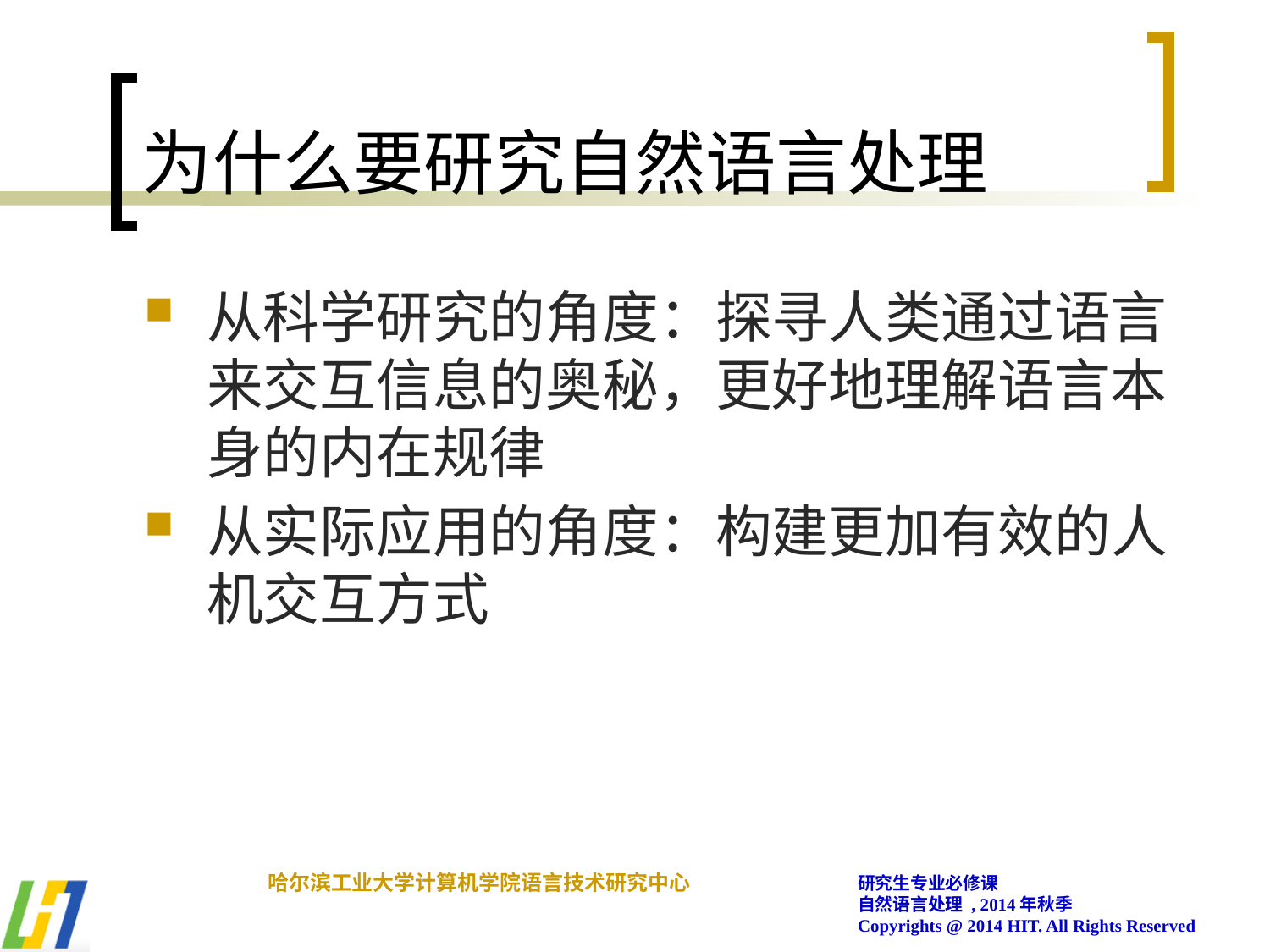

# 为什么要研究自然语言处理
从科学研究的角度：探寻人类通过语言来交互信息的奥秘，更好地理解语言本身的内在规律
从实际应用的角度：构建更加有效的人机交互方式
哈尔滨工业大学计算机学院语言技术研究中心
研究生专业必修课
自然语言处理 , 2014年秋季
Copyrights @ 2014 HIT. All Rights Reserved